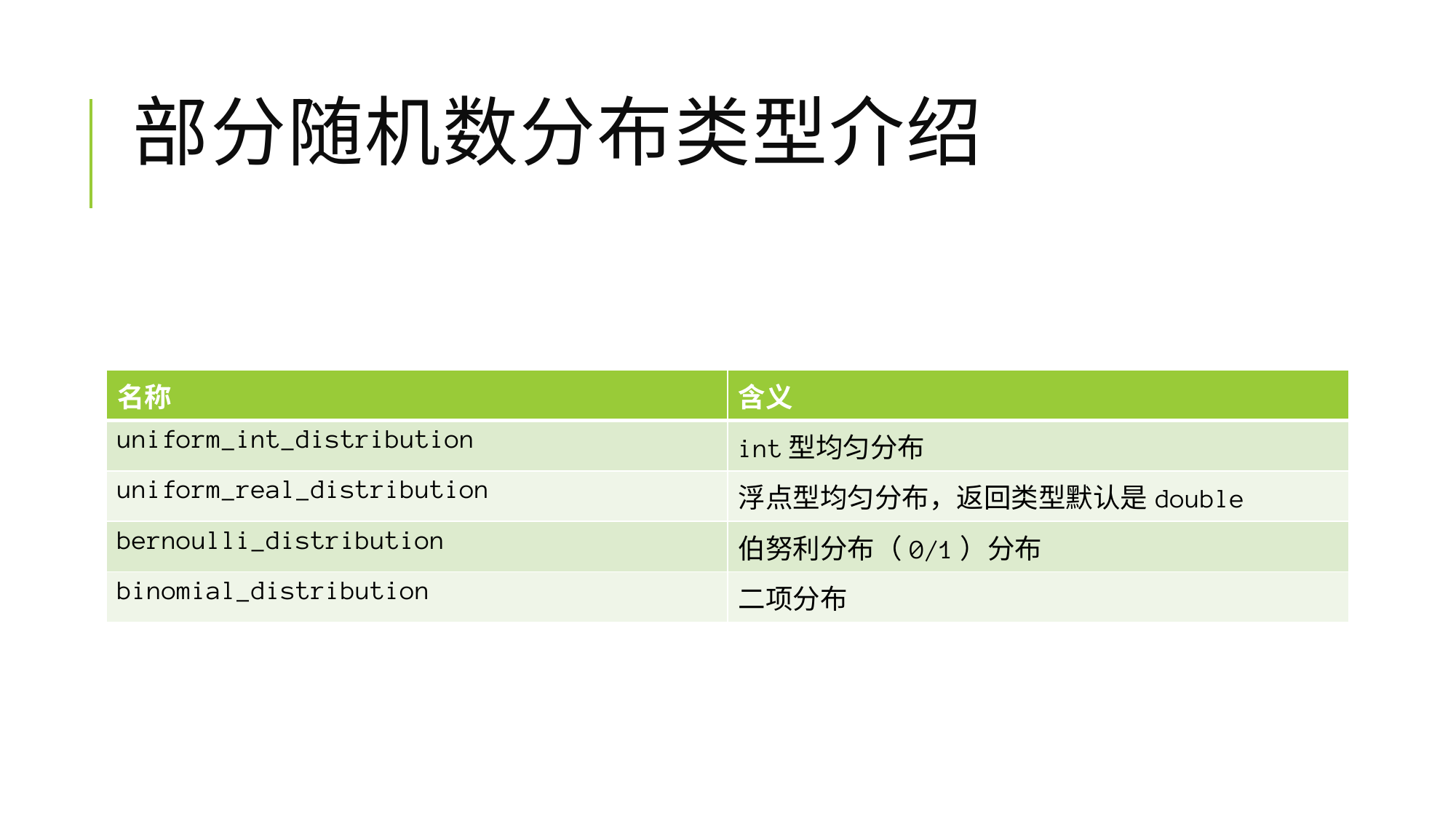

# 部分随机数分布类型介绍
| 名称 | 含义 |
| --- | --- |
| uniform\_int\_distribution | int型均匀分布 |
| uniform\_real\_distribution | 浮点型均匀分布，返回类型默认是double |
| bernoulli\_distribution | 伯努利分布（0/1）分布 |
| binomial\_distribution | 二项分布 |